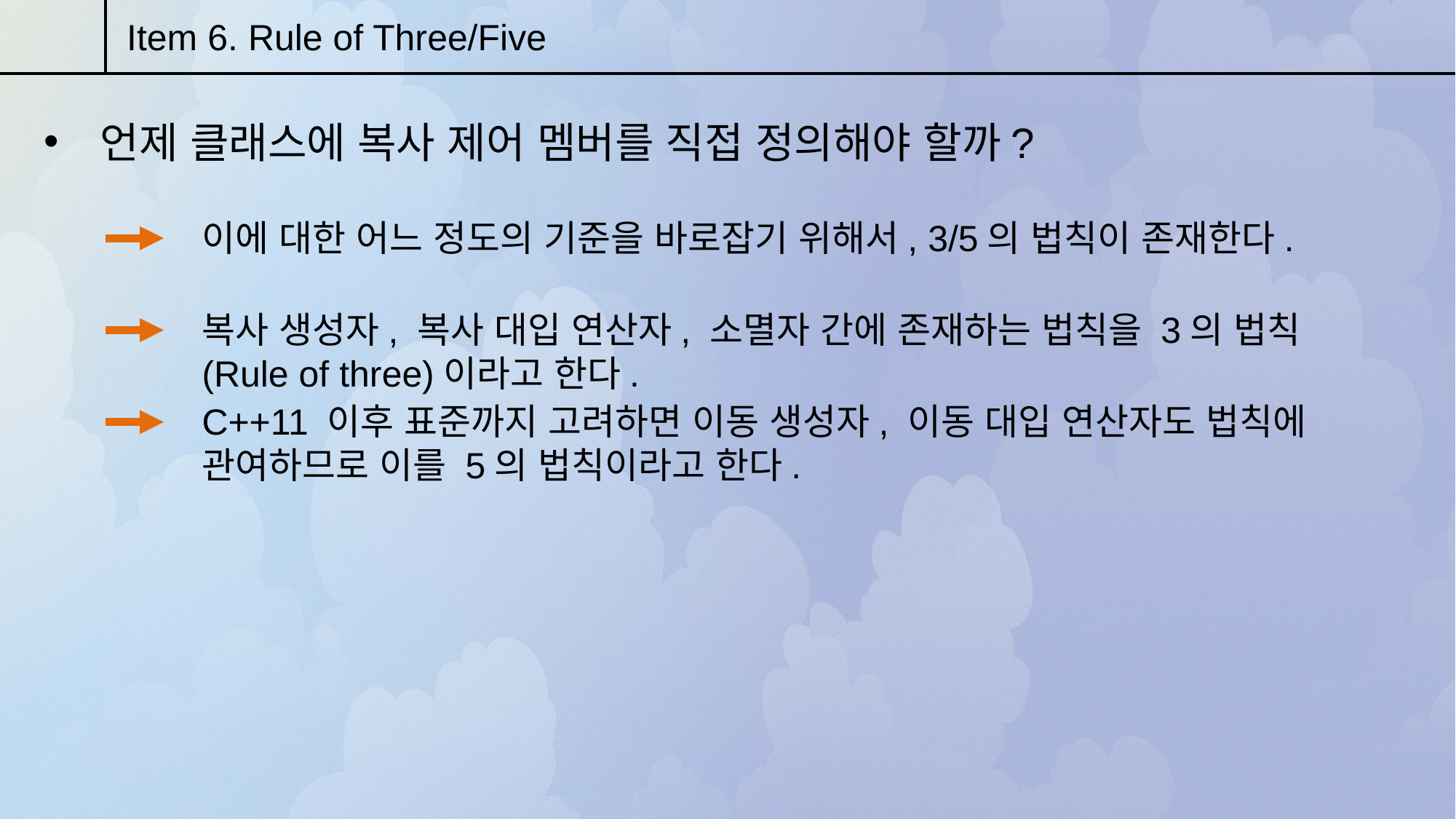

Item 6. Rule of Three/Five
 언제 클래스에 복사 제어 멤버를 직접 정의해야 할까?
이에 대한 어느 정도의 기준을 바로잡기 위해서, 3/5의 법칙이 존재한다.
복사 생성자, 복사 대입 연산자, 소멸자 간에 존재하는 법칙을 3의 법칙(Rule of three)이라고 한다.
C++11 이후 표준까지 고려하면 이동 생성자, 이동 대입 연산자도 법칙에 관여하므로 이를 5의 법칙이라고 한다.